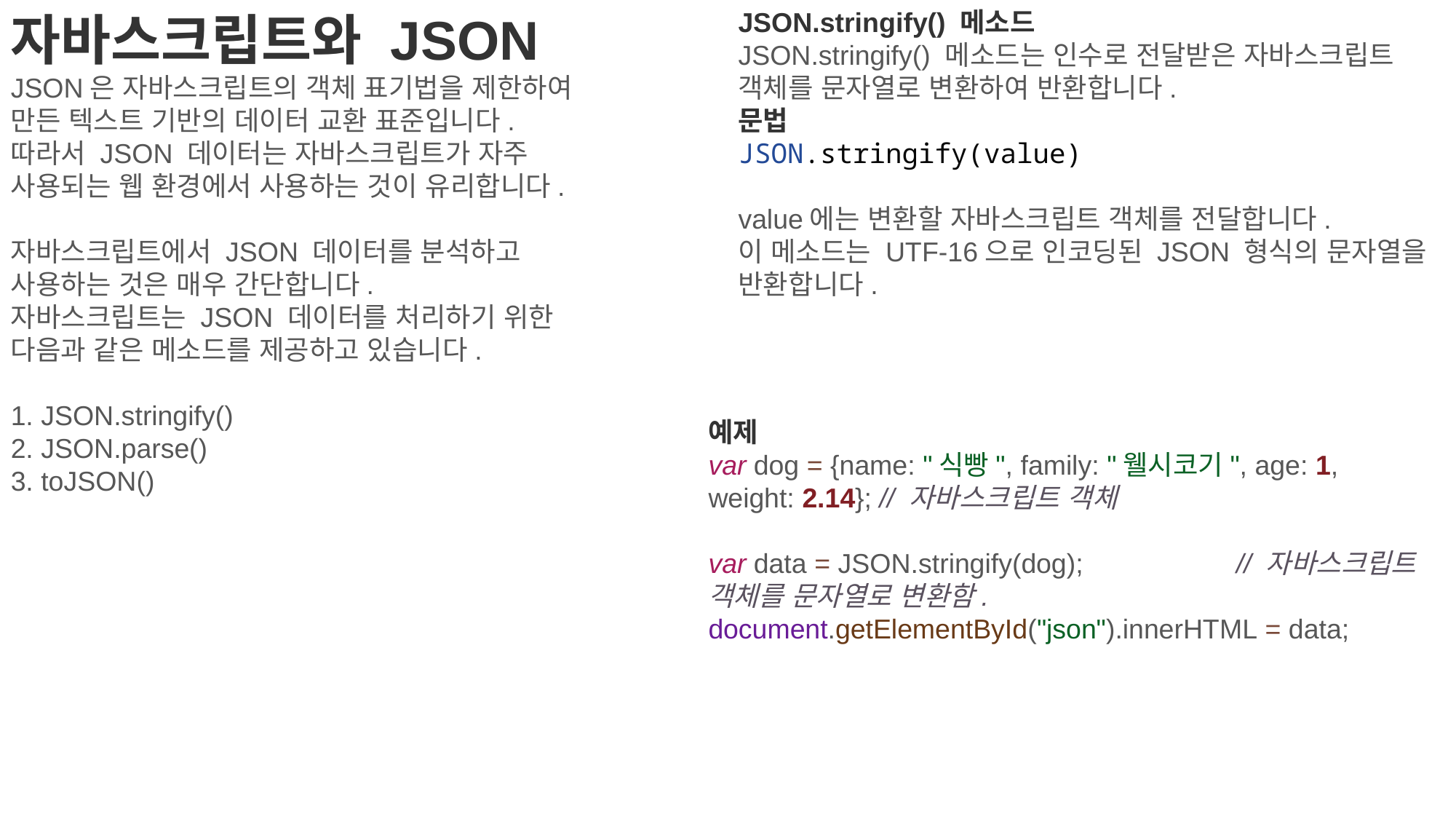

자바스크립트와 JSON
JSON은 자바스크립트의 객체 표기법을 제한하여 만든 텍스트 기반의 데이터 교환 표준입니다.
따라서 JSON 데이터는 자바스크립트가 자주 사용되는 웹 환경에서 사용하는 것이 유리합니다.

자바스크립트에서 JSON 데이터를 분석하고 사용하는 것은 매우 간단합니다.
자바스크립트는 JSON 데이터를 처리하기 위한 다음과 같은 메소드를 제공하고 있습니다.

1. JSON.stringify()
2. JSON.parse()
3. toJSON()
JSON.stringify() 메소드
JSON.stringify() 메소드는 인수로 전달받은 자바스크립트 객체를 문자열로 변환하여 반환합니다.
문법
JSON.stringify(value)

value에는 변환할 자바스크립트 객체를 전달합니다.
이 메소드는 UTF-16으로 인코딩된 JSON 형식의 문자열을 반환합니다.
예제
var dog = {name: "식빵", family: "웰시코기", age: 1, weight: 2.14}; // 자바스크립트 객체

var data = JSON.stringify(dog);                    // 자바스크립트 객체를 문자열로 변환함.
document.getElementById("json").innerHTML = data;